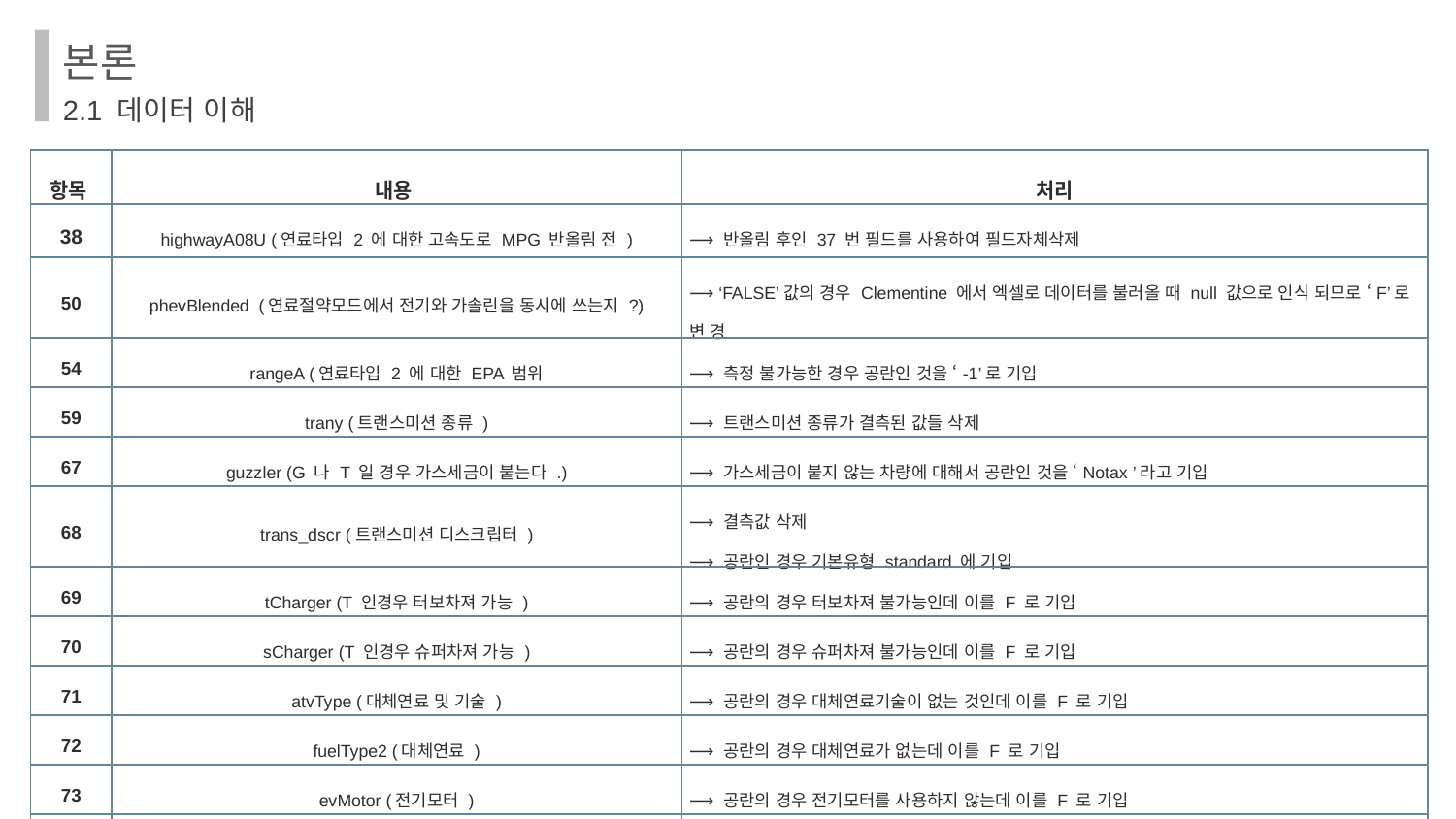

본론
2.1 데이터 이해
| 항목 | 내용 | 처리 |
| --- | --- | --- |
| 38 | highwayA08U (연료타입 2 에 대한 고속도로 MPG 반올림 전 ) | ⟶ 반올림 후인 37 번 필드를 사용하여 필드자체삭제 |
| 50 | phevBlended (연료절약모드에서 전기와 가솔린을 동시에 쓰는지 ?) | ⟶ ‘FALSE’값의 경우 Clementine 에서 엑셀로 데이터를 불러올 때 null 값으로 인식 되므로 ‘F’로 변 경 |
| 54 | rangeA (연료타입 2 에 대한 EPA 범위 | ⟶ 측정 불가능한 경우 공란인 것을 ‘-1’로 기입 |
| 59 | trany (트랜스미션 종류 ) | ⟶ 트랜스미션 종류가 결측된 값들 삭제 |
| 67 | guzzler (G 나 T 일 경우 가스세금이 붙는다 .) | ⟶ 가스세금이 붙지 않는 차량에 대해서 공란인 것을 ‘Notax ’라고 기입 |
| 68 | trans\_dscr (트랜스미션 디스크립터 ) | ⟶ 결측값 삭제 ⟶ 공란인 경우 기본유형 standard 에 기입 |
| 69 | tCharger (T 인경우 터보차져 가능 ) | ⟶ 공란의 경우 터보차져 불가능인데 이를 F 로 기입 |
| 70 | sCharger (T 인경우 슈퍼차져 가능 ) | ⟶ 공란의 경우 슈퍼차져 불가능인데 이를 F 로 기입 |
| 71 | atvType (대체연료 및 기술 ) | ⟶ 공란의 경우 대체연료기술이 없는 것인데 이를 F 로 기입 |
| 72 | fuelType2 (대체연료 ) | ⟶ 공란의 경우 대체연료가 없는데 이를 F 로 기입 |
| 73 | evMotor (전기모터 ) | ⟶ 공란의 경우 전기모터를 사용하지 않는데 이를 F 로 기입 |
| 74 | mfrCode (3 가지 특징이 기록된 생산코드 ) | ⟶ 공란의 경우 생산코드가 없는 것 인데 이를 F 로 기입 |